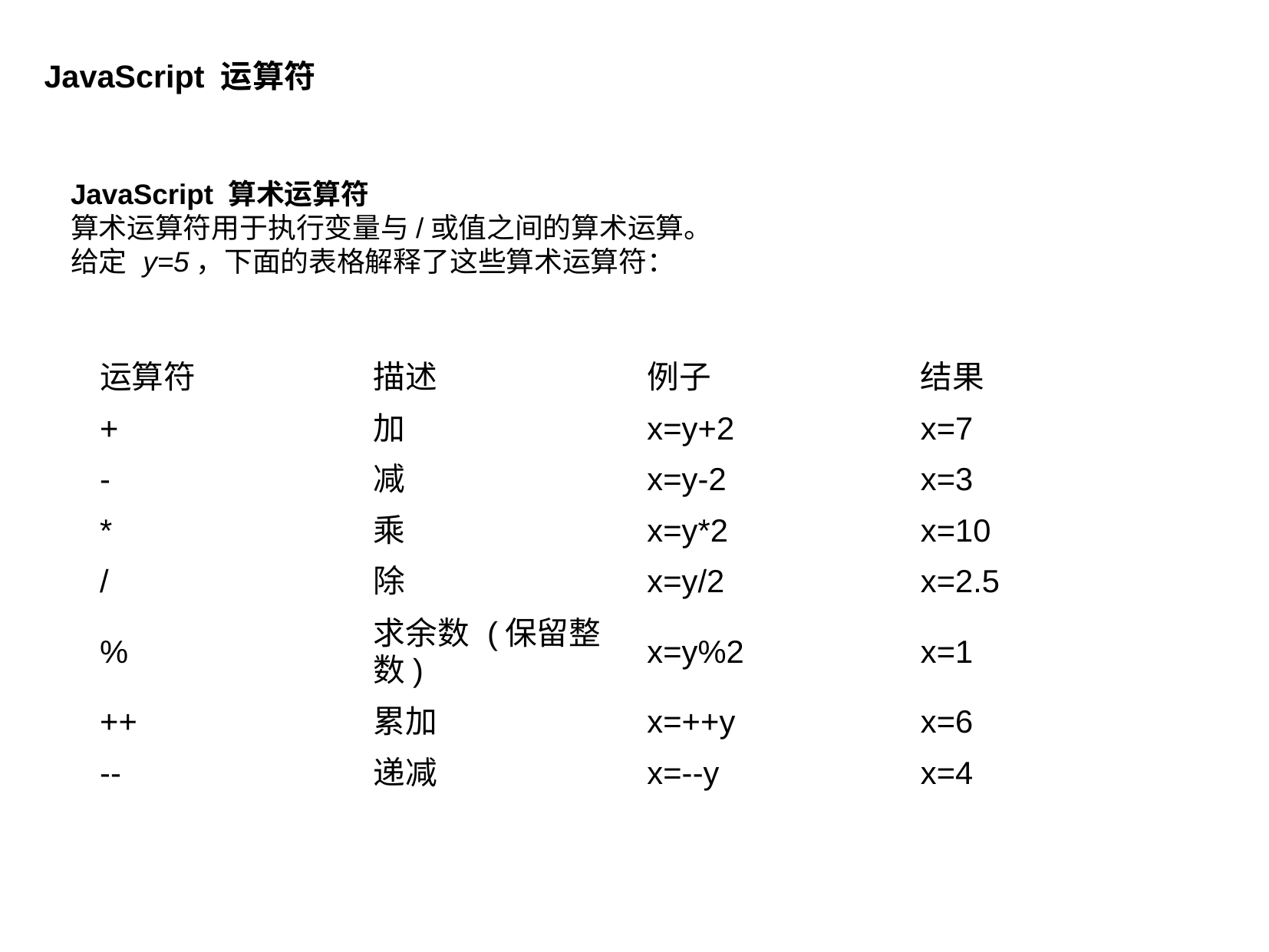

JavaScript 运算符
JavaScript 算术运算符
算术运算符用于执行变量与/或值之间的算术运算。
给定 y=5，下面的表格解释了这些算术运算符：
| 运算符 | 描述 | 例子 | 结果 |
| --- | --- | --- | --- |
| + | 加 | x=y+2 | x=7 |
| - | 减 | x=y-2 | x=3 |
| \* | 乘 | x=y\*2 | x=10 |
| / | 除 | x=y/2 | x=2.5 |
| % | 求余数 (保留整数) | x=y%2 | x=1 |
| ++ | 累加 | x=++y | x=6 |
| -- | 递减 | x=--y | x=4 |